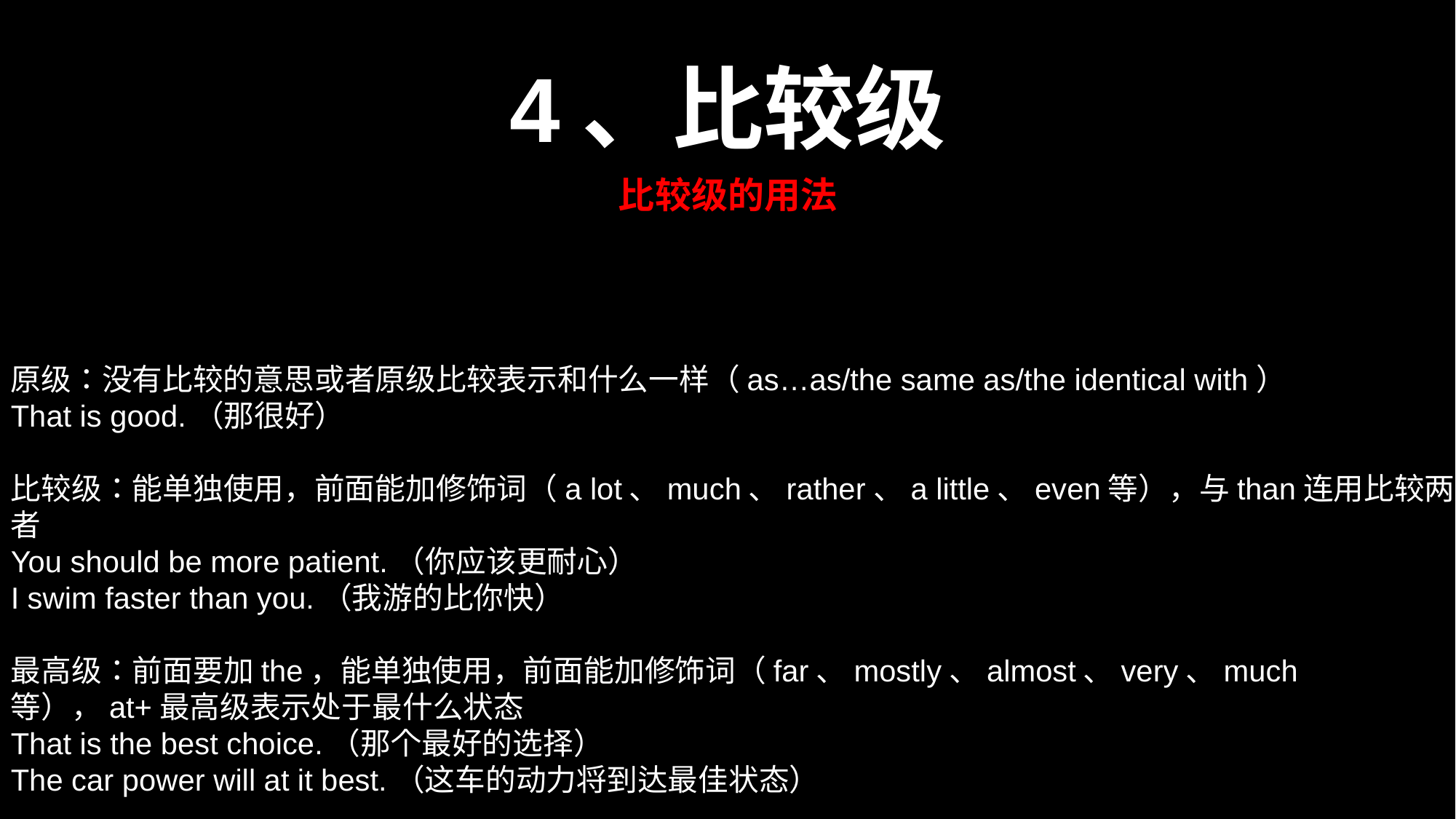

4、比较级
比较级的用法
原级：没有比较的意思或者原级比较表示和什么一样（as…as/the same as/the identical with）
That is good.（那很好）

比较级：能单独使用，前面能加修饰词（a lot、much、rather、a little、even等），与than连用比较两者
You should be more patient.（你应该更耐心）
I swim faster than you.（我游的比你快）

最高级：前面要加the，能单独使用，前面能加修饰词（far、mostly、almost、very、much等），at+最高级表示处于最什么状态
That is the best choice.（那个最好的选择）
The car power will at it best.（这车的动力将到达最佳状态）